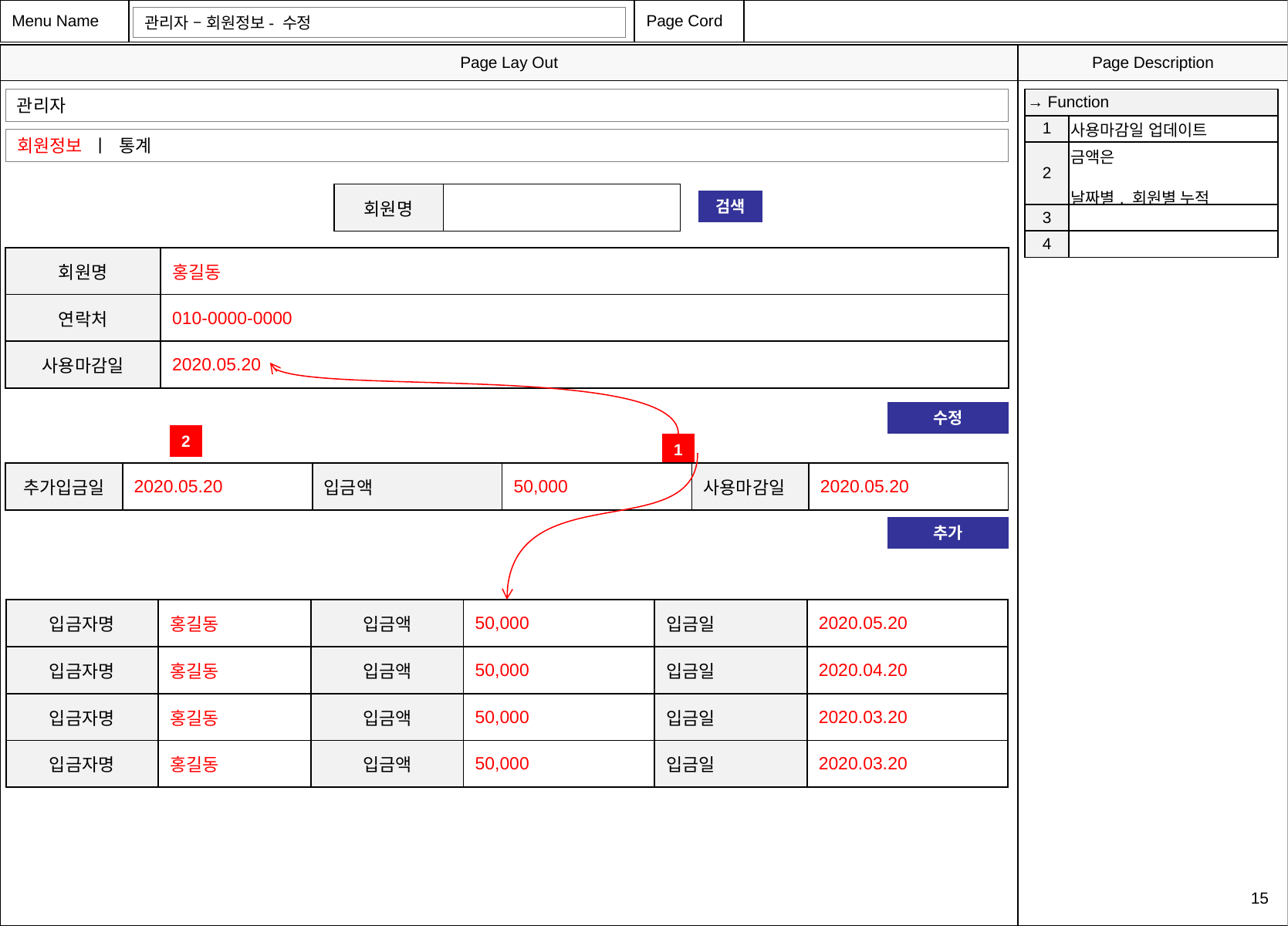

관리자 – 회원정보- 수정
| → Function |  |
| --- | --- |
| 1 | 사용마감일 업데이트 |
| 2 | 금액은 날짜별, 회원별 누적 |
| 3 |  |
| 4 |  |
관리자
회원정보  ㅣ  통계
| 회원명 |  |
| --- | --- |
검색
| 회원명 | 홍길동 |
| --- | --- |
| 연락처 | 010-0000-0000 |
| 사용마감일 | 2020.05.20 |
수정
2
1
| 추가입금일 | 2020.05.20 | 입금액 | 50,000 | 사용마감일 | 2020.05.20 |
| --- | --- | --- | --- | --- | --- |
추가
| 입금자명 | 홍길동 | 입금액 | 50,000 | 입금일 | 2020.05.20 |
| --- | --- | --- | --- | --- | --- |
| 입금자명 | 홍길동 | 입금액 | 50,000 | 입금일 | 2020.04.20 |
| 입금자명 | 홍길동 | 입금액 | 50,000 | 입금일 | 2020.03.20 |
| 입금자명 | 홍길동 | 입금액 | 50,000 | 입금일 | 2020.03.20 |